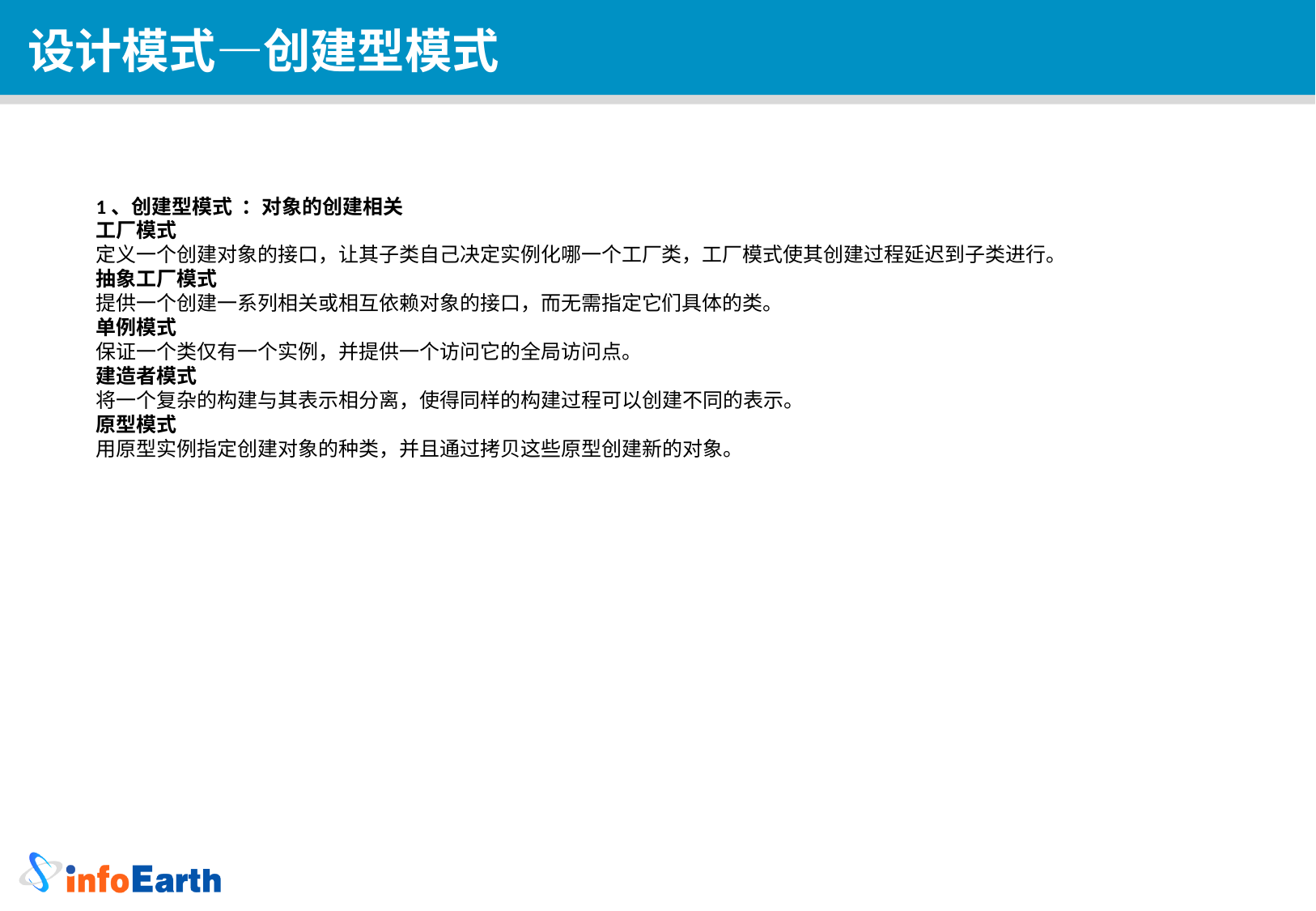

设计模式—创建型模式
1、创建型模式  ：对象的创建相关
工厂模式
定义一个创建对象的接口，让其子类自己决定实例化哪一个工厂类，工厂模式使其创建过程延迟到子类进行。
抽象工厂模式
提供一个创建一系列相关或相互依赖对象的接口，而无需指定它们具体的类。
单例模式
保证一个类仅有一个实例，并提供一个访问它的全局访问点。
建造者模式
将一个复杂的构建与其表示相分离，使得同样的构建过程可以创建不同的表示。
原型模式
用原型实例指定创建对象的种类，并且通过拷贝这些原型创建新的对象。